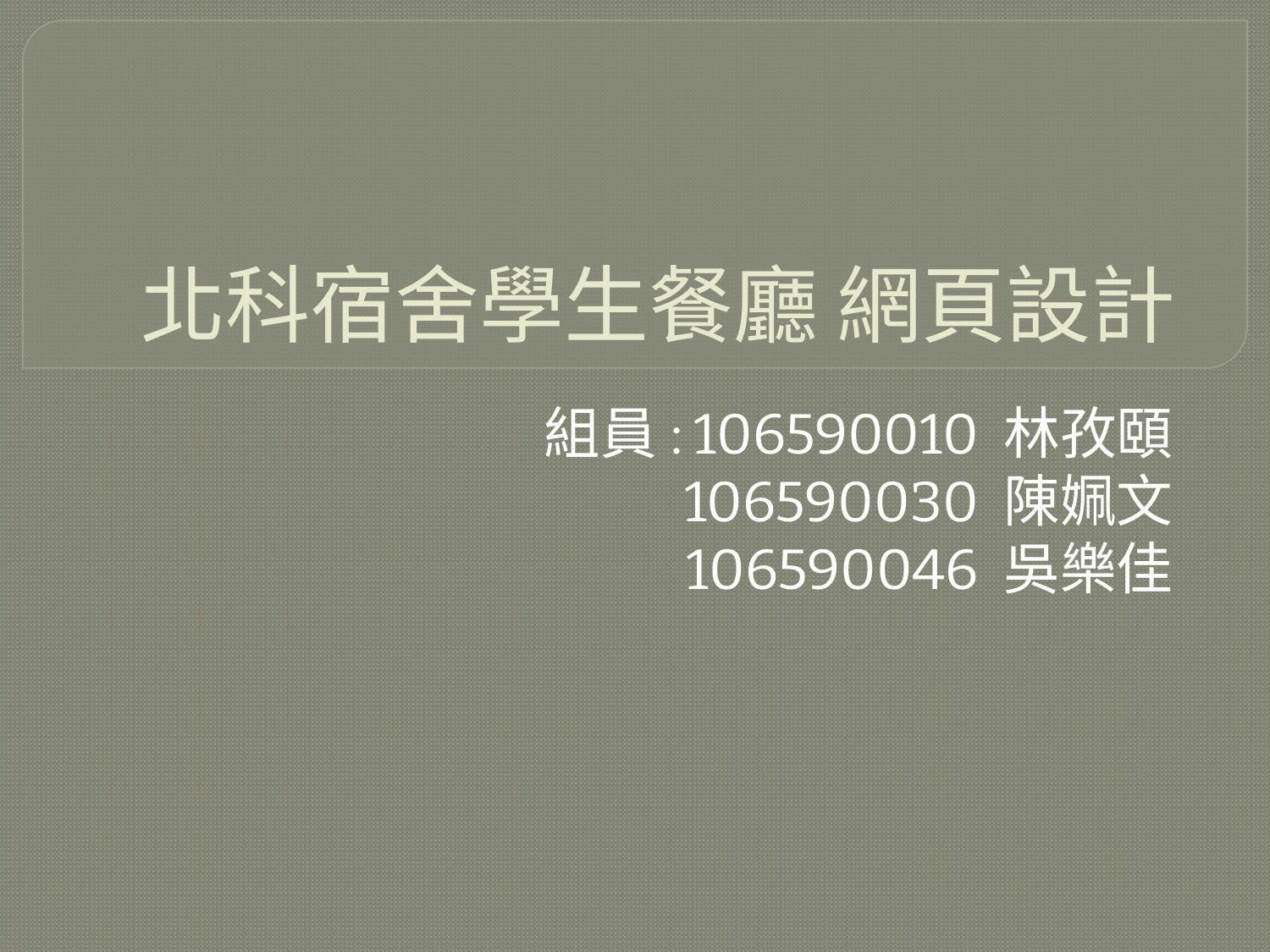

# 北科宿舍學生餐廳 網頁設計
組員: 106590010 林孜頤
106590030 陳姵文
106590046 吳樂佳